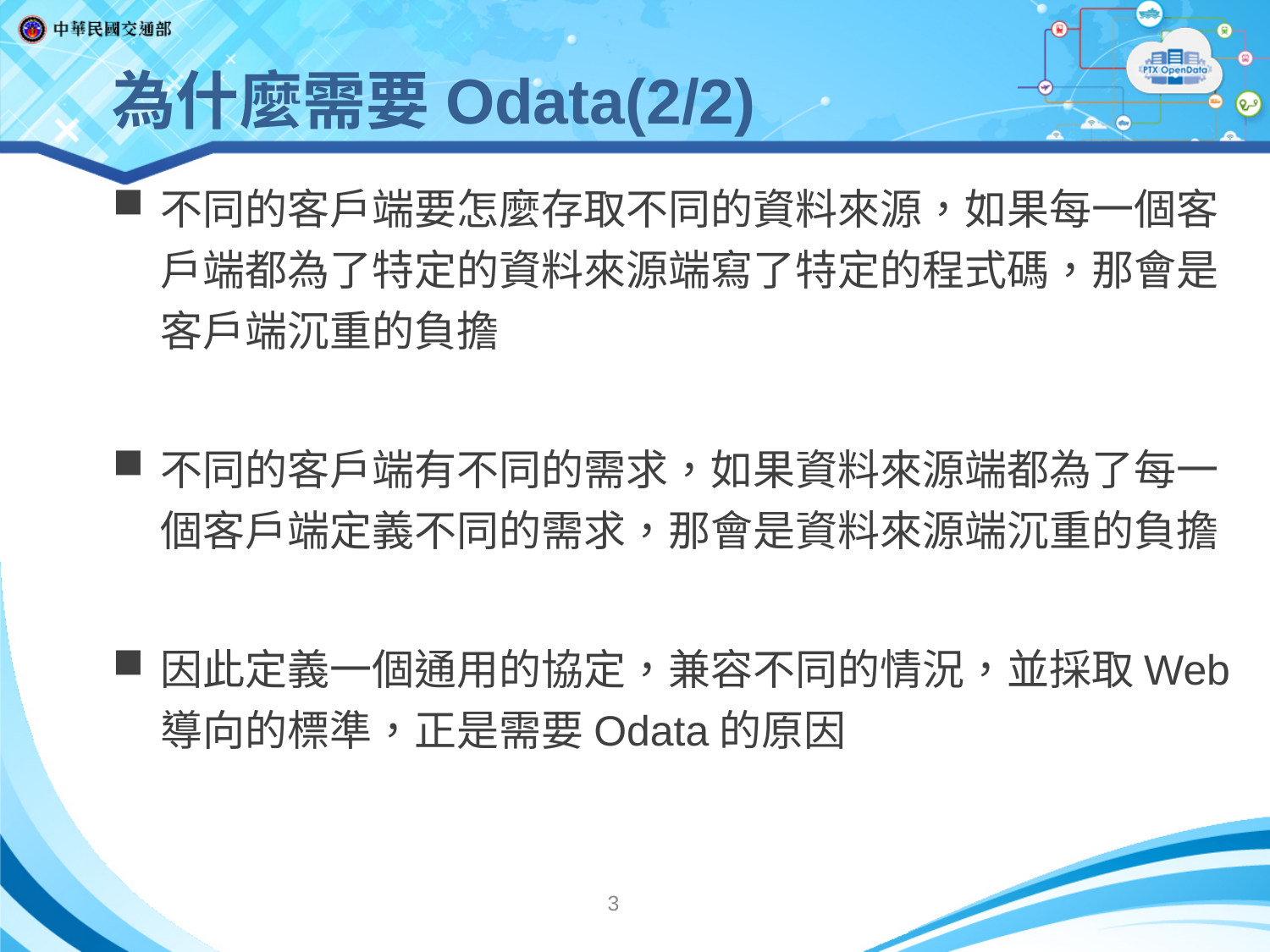

為什麼需要Odata(2/2)
不同的客戶端要怎麼存取不同的資料來源，如果每一個客戶端都為了特定的資料來源端寫了特定的程式碼，那會是客戶端沉重的負擔

不同的客戶端有不同的需求，如果資料來源端都為了每一個客戶端定義不同的需求，那會是資料來源端沉重的負擔

因此定義一個通用的協定，兼容不同的情況，並採取Web導向的標準，正是需要Odata的原因

3